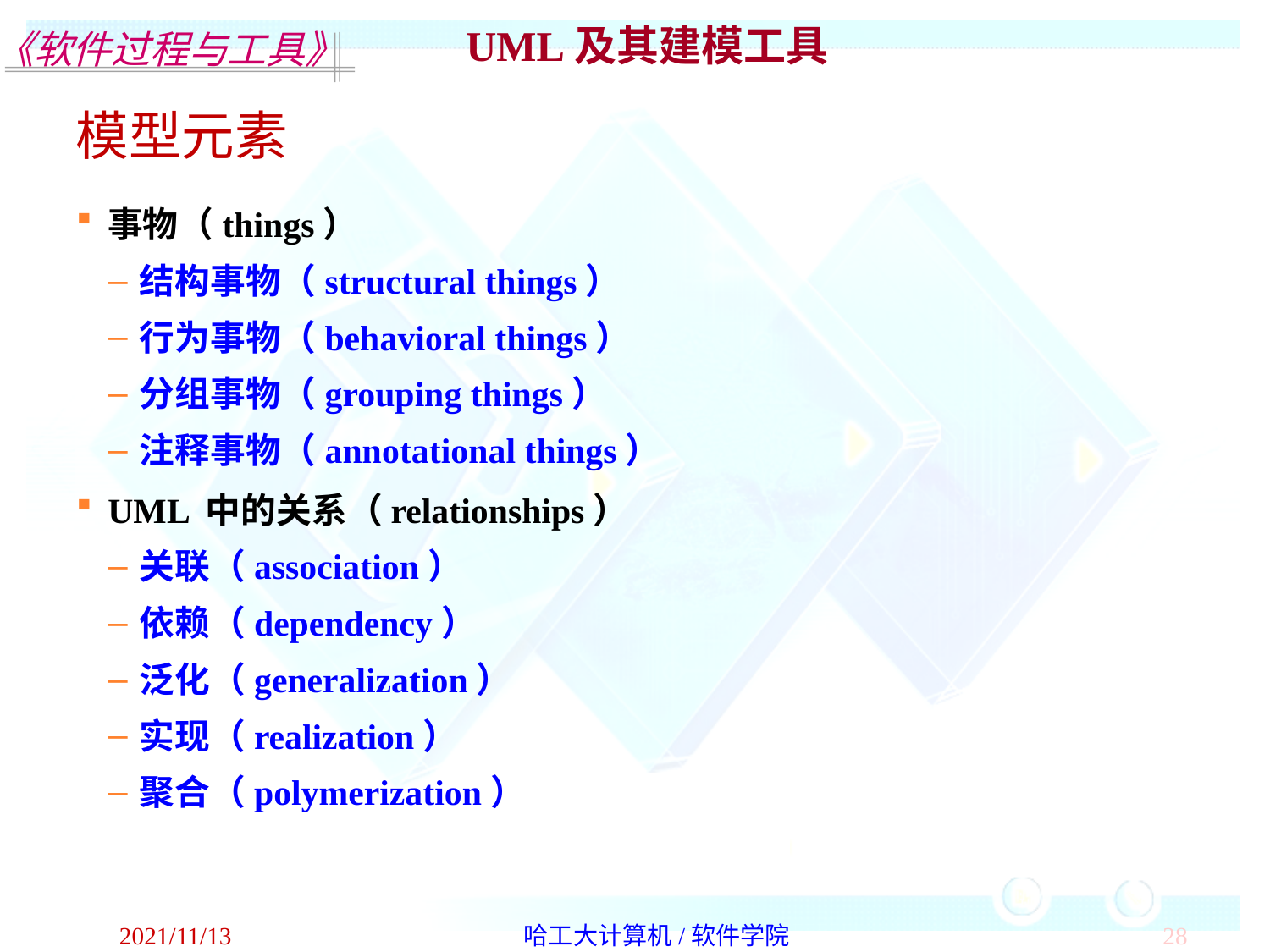

UML及其建模工具
模型元素
事物（things）
结构事物（structural things）
行为事物（behavioral things）
分组事物（grouping things）
注释事物（annotational things）
UML 中的关系（relationships）
关联（association）
依赖（dependency）
泛化（generalization）
实现（realization）
聚合（polymerization）